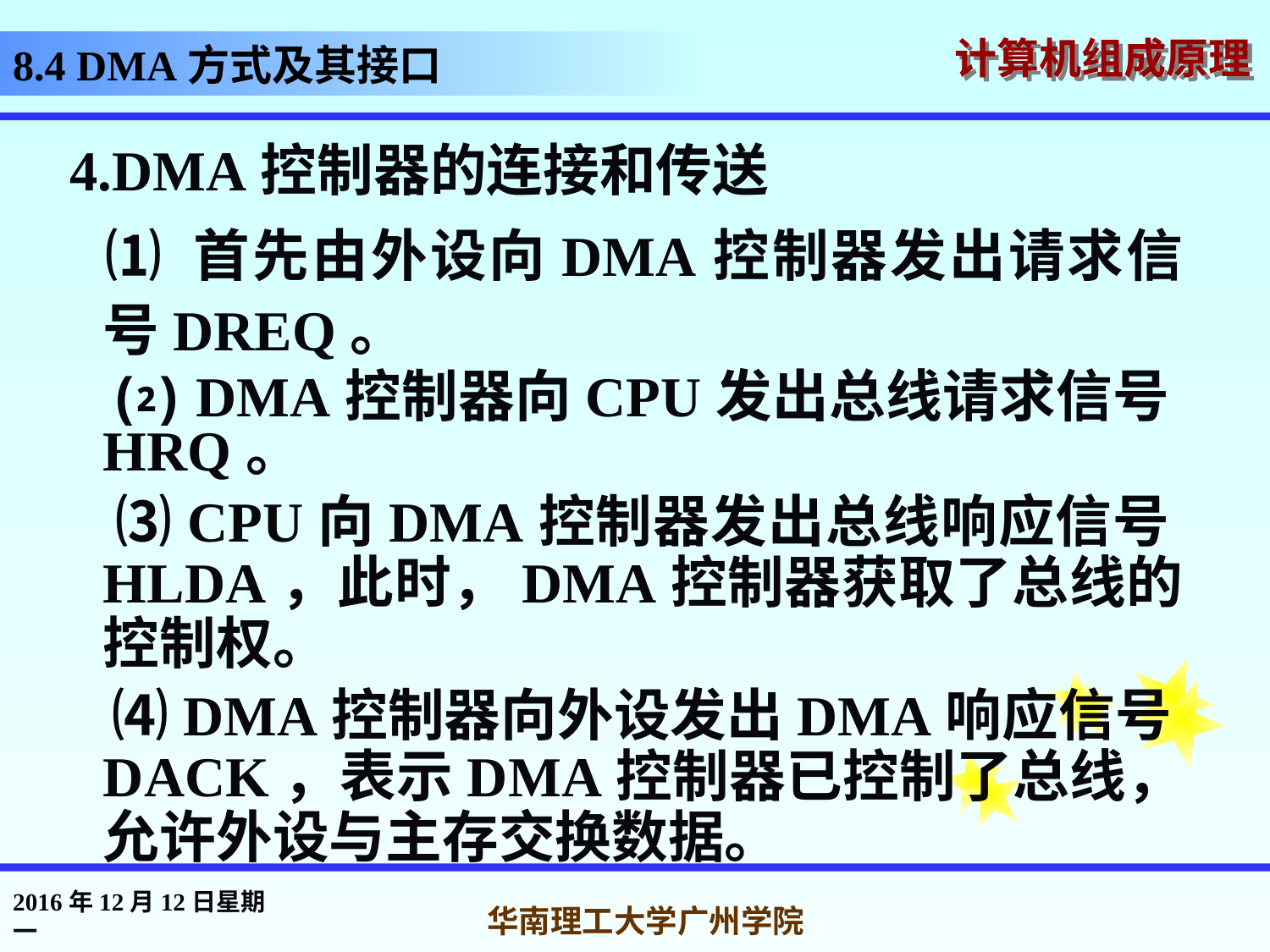

# 8.4 DMA方式及其接口
 4.DMA控制器的连接和传送
	⑴ 首先由外设向DMA控制器发出请求信号DREQ。
    ⑵ DMA控制器向CPU发出总线请求信号HRQ。
    ⑶ CPU向DMA控制器发出总线响应信号HLDA，此时，DMA控制器获取了总线的控制权。
    ⑷ DMA控制器向外设发出DMA响应信号DACK，表示DMA控制器已控制了总线，允许外设与主存交换数据。
2016年12月12日星期一
华南理工大学广州学院